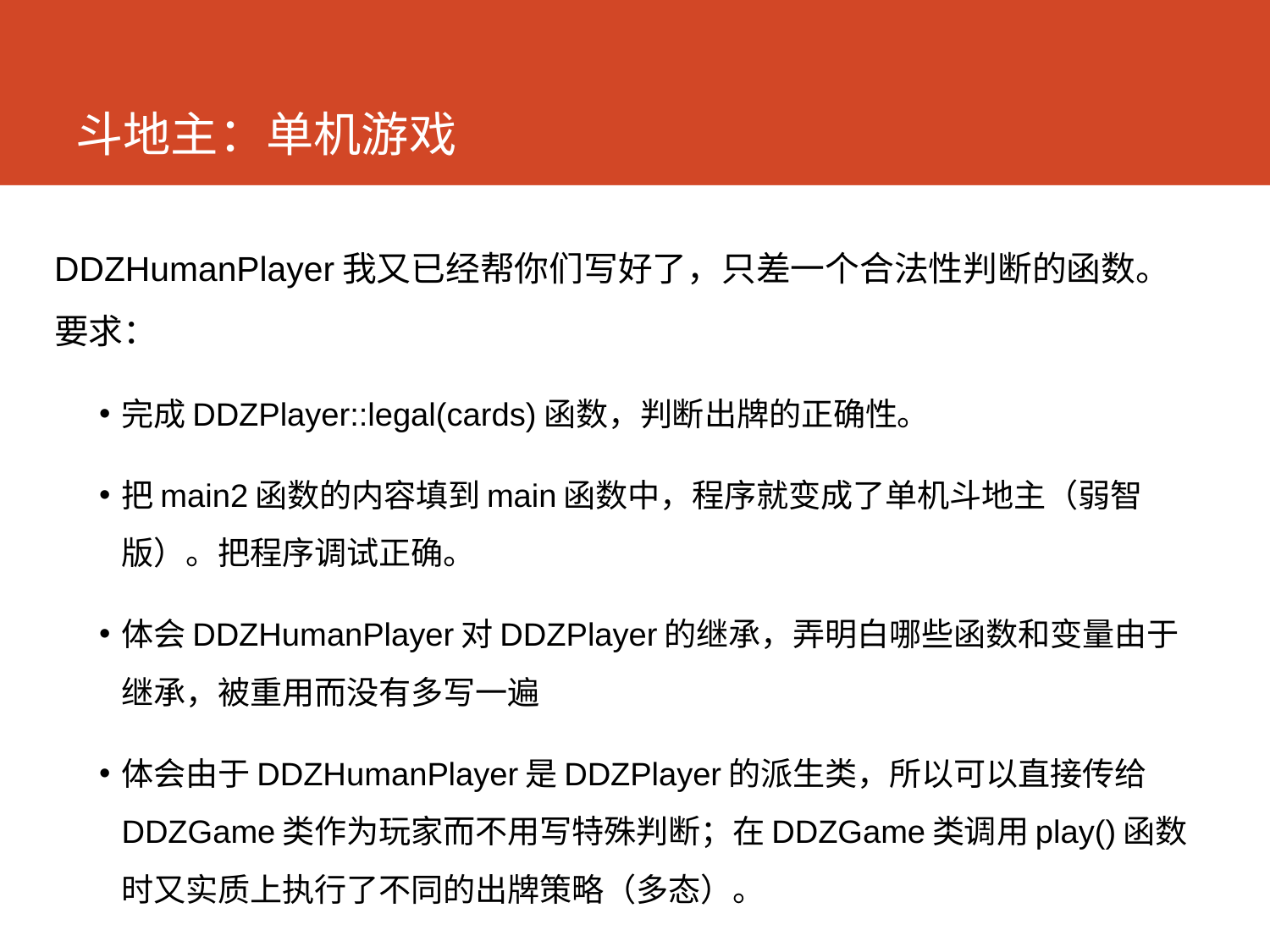

# 斗地主：单机游戏
DDZHumanPlayer我又已经帮你们写好了，只差一个合法性判断的函数。要求：
完成DDZPlayer::legal(cards)函数，判断出牌的正确性。
把main2函数的内容填到main函数中，程序就变成了单机斗地主（弱智版）。把程序调试正确。
体会DDZHumanPlayer对DDZPlayer的继承，弄明白哪些函数和变量由于继承，被重用而没有多写一遍
体会由于DDZHumanPlayer是DDZPlayer的派生类，所以可以直接传给DDZGame类作为玩家而不用写特殊判断；在DDZGame类调用play()函数时又实质上执行了不同的出牌策略（多态）。